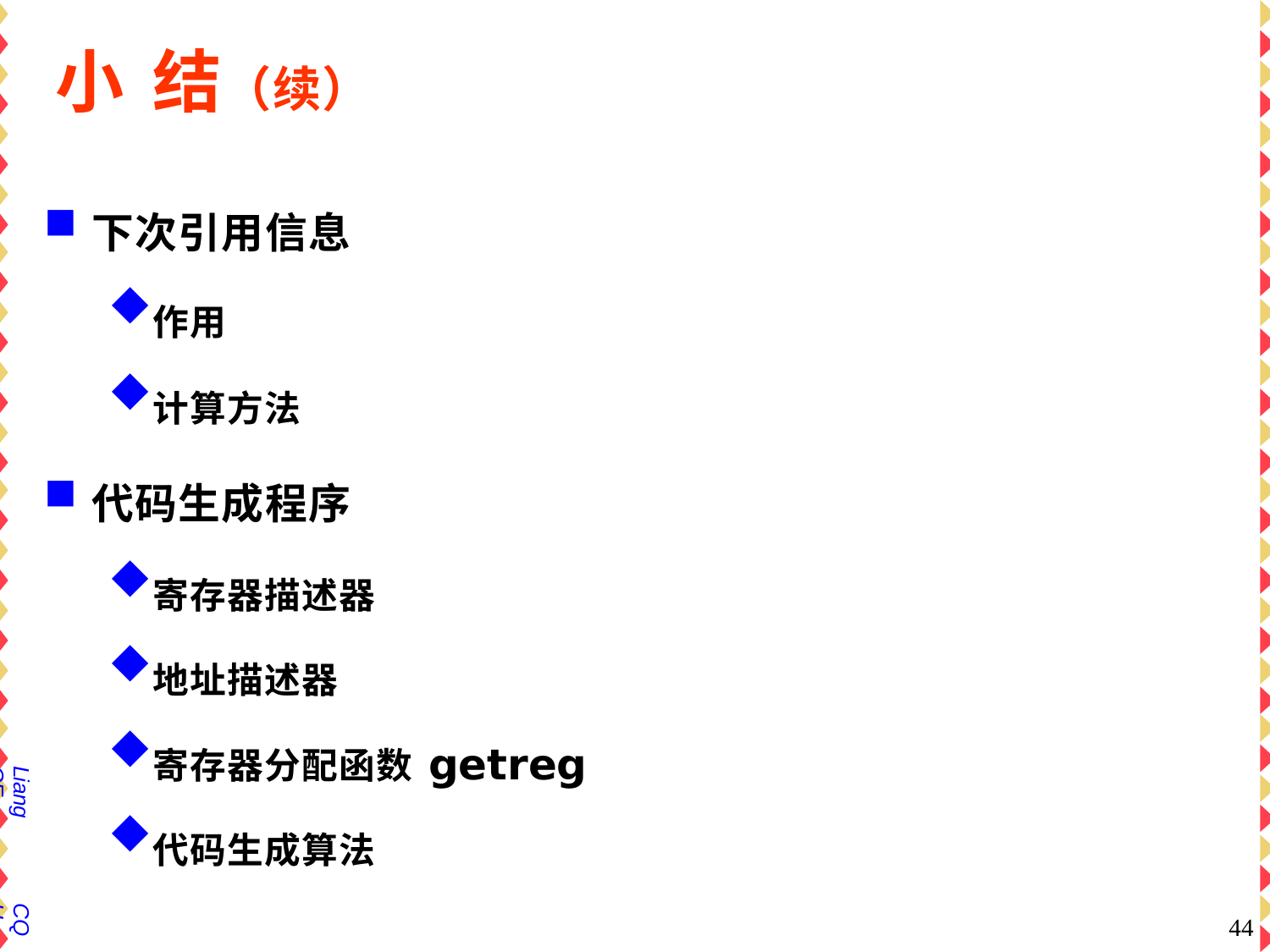

# 小 结（续）
下次引用信息
作用
计算方法
代码生成程序
寄存器描述器
地址描述器
寄存器分配函数getreg
代码生成算法
Liang GE
CQU
44